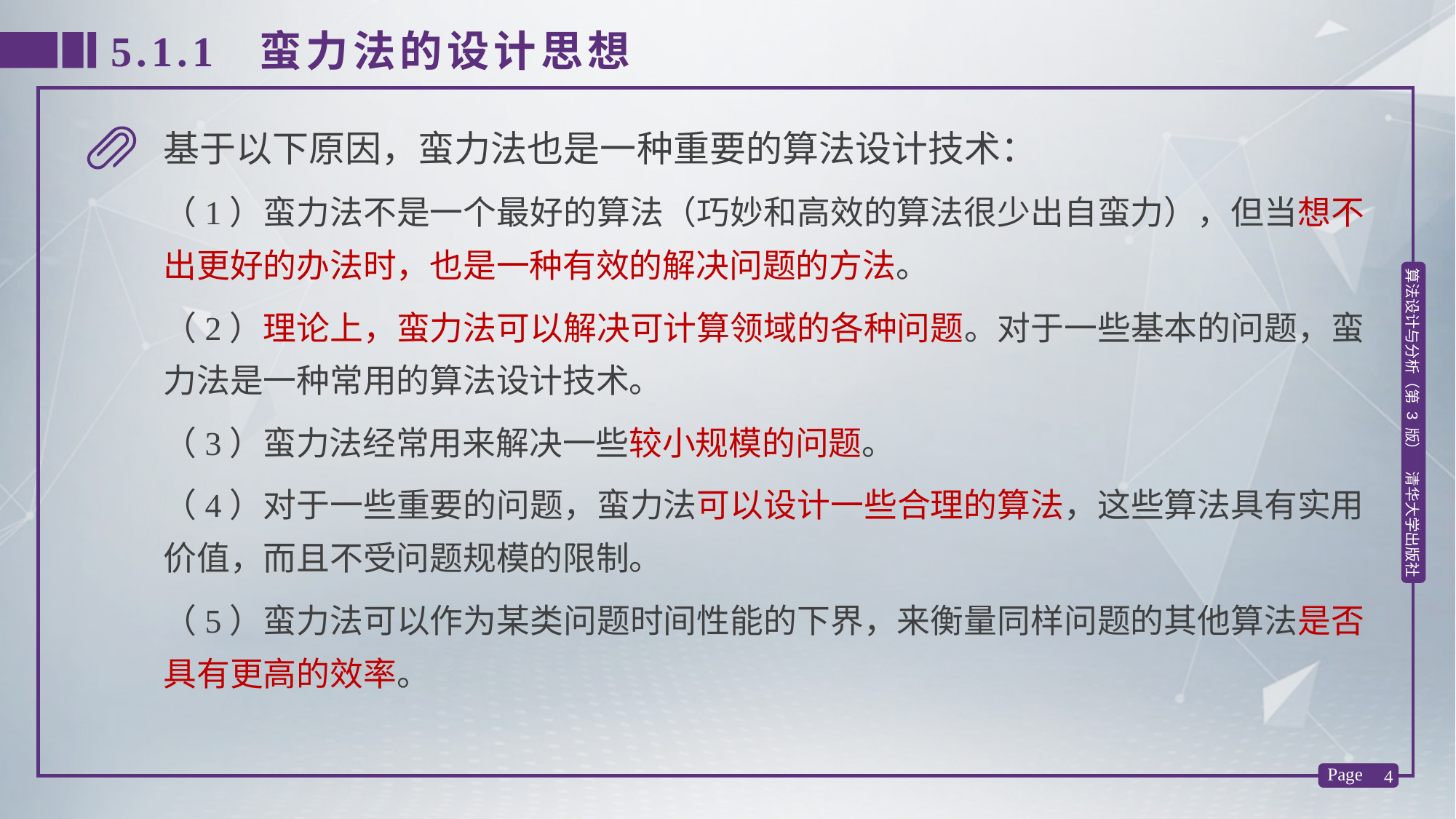

5.1.1  蛮力法的设计思想
基于以下原因，蛮力法也是一种重要的算法设计技术：
（1）蛮力法不是一个最好的算法（巧妙和高效的算法很少出自蛮力），但当想不出更好的办法时，也是一种有效的解决问题的方法。
（2）理论上，蛮力法可以解决可计算领域的各种问题。对于一些基本的问题，蛮力法是一种常用的算法设计技术。
（3）蛮力法经常用来解决一些较小规模的问题。
（4）对于一些重要的问题，蛮力法可以设计一些合理的算法，这些算法具有实用价值，而且不受问题规模的限制。
（5）蛮力法可以作为某类问题时间性能的下界，来衡量同样问题的其他算法是否具有更高的效率。